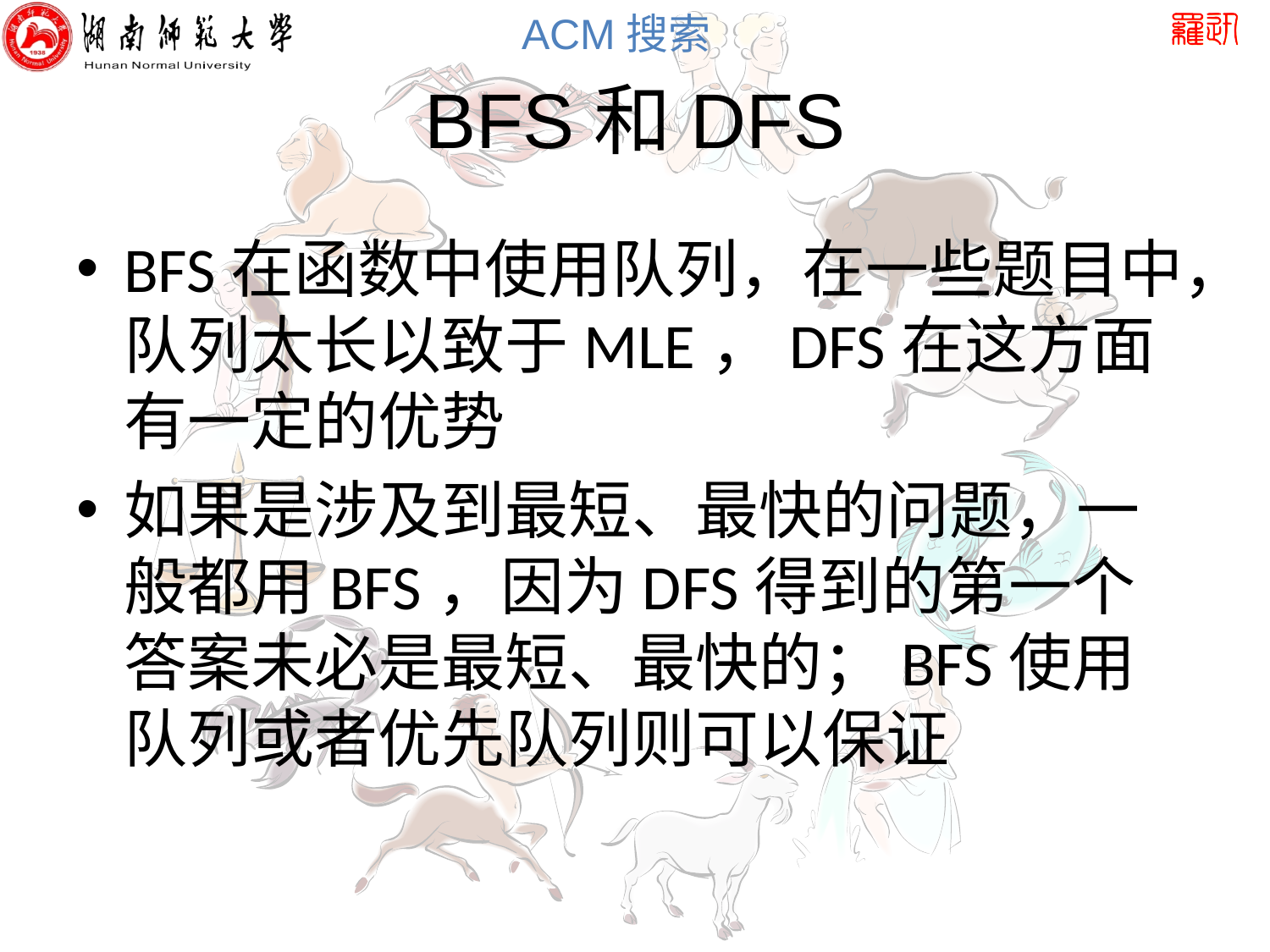

# BFS和DFS
BFS在函数中使用队列，在一些题目中，队列太长以致于MLE，DFS在这方面有一定的优势
如果是涉及到最短、最快的问题，一般都用BFS，因为DFS得到的第一个答案未必是最短、最快的；BFS使用队列或者优先队列则可以保证